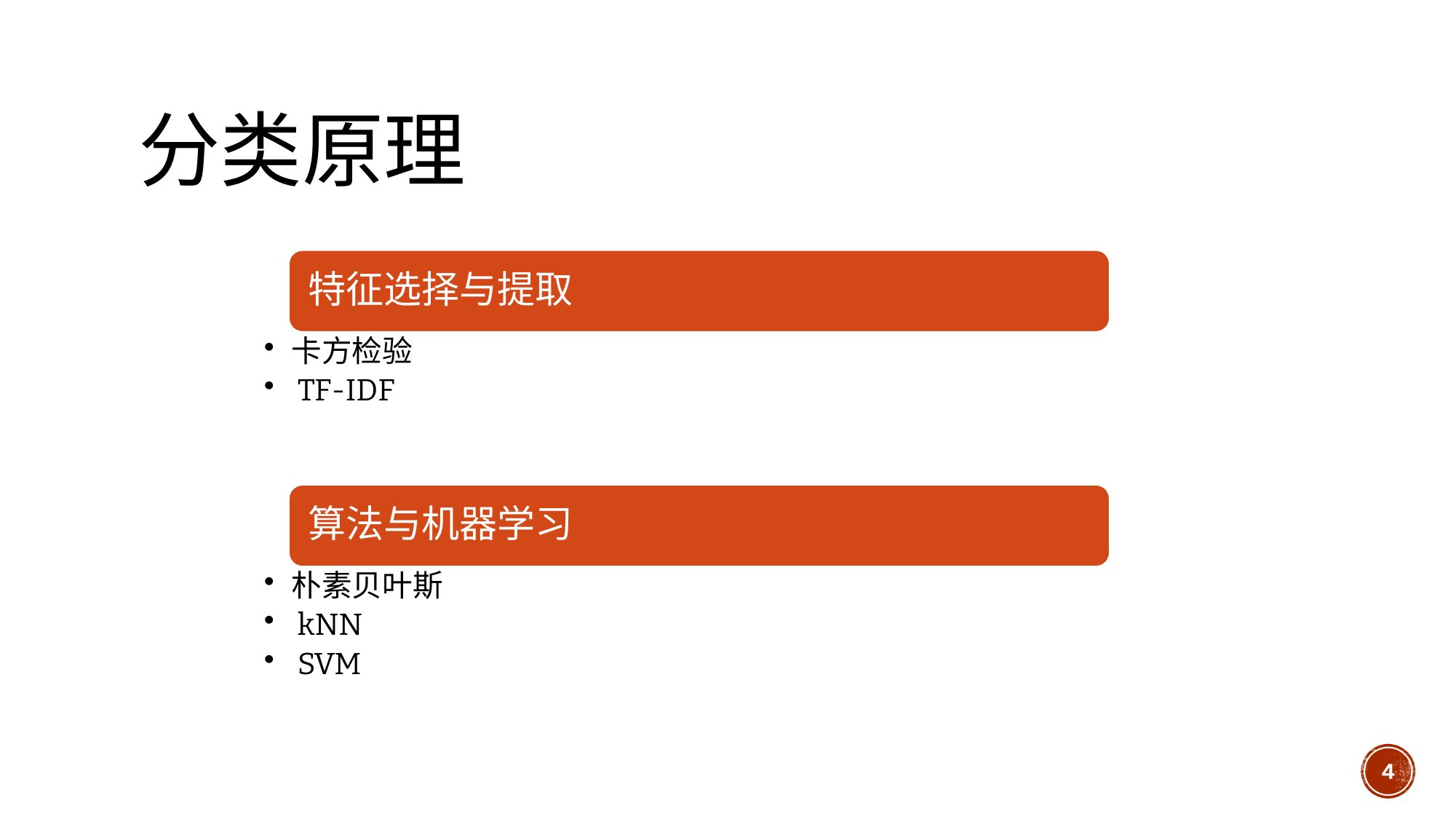

# 分类原理
特征选择与提取
卡方检验
 TF-IDF
算法与机器学习
朴素贝叶斯
 kNN
 SVM
4